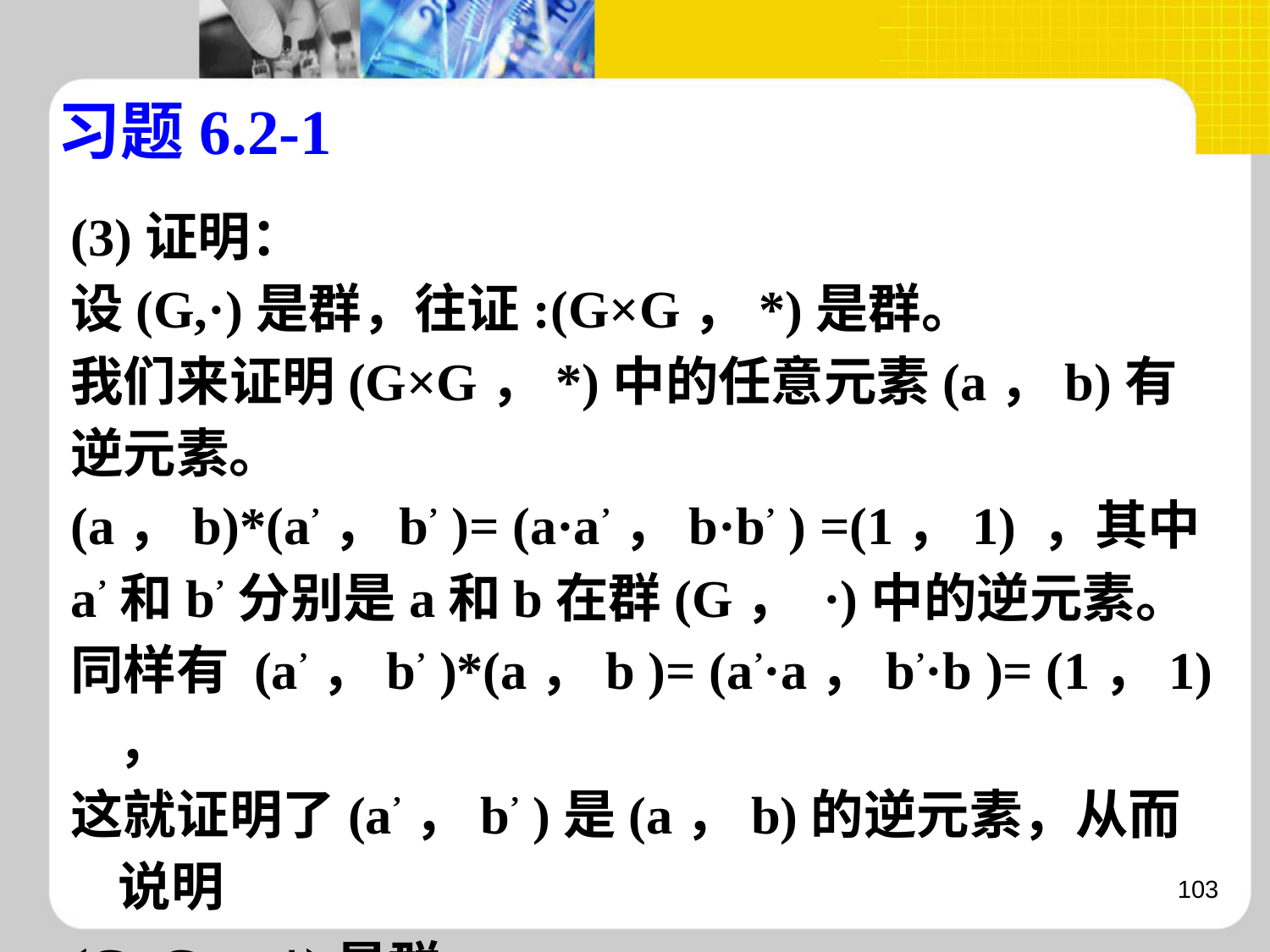

习题6.2-1
(3)证明：
设(G,·)是群，往证:(G×G，*)是群。
我们来证明(G×G，*)中的任意元素(a，b)有逆元素。
(a，b)*(a’，b’ )= (a·a’，b·b’ ) =(1，1) ，其中a’和b’分别是a和b在群(G， ·)中的逆元素。
同样有 (a’，b’ )*(a，b )= (a’·a，b’·b )= (1，1) ，
这就证明了(a’，b’ )是(a，b)的逆元素，从而说明
(G×G，*)是群。
103